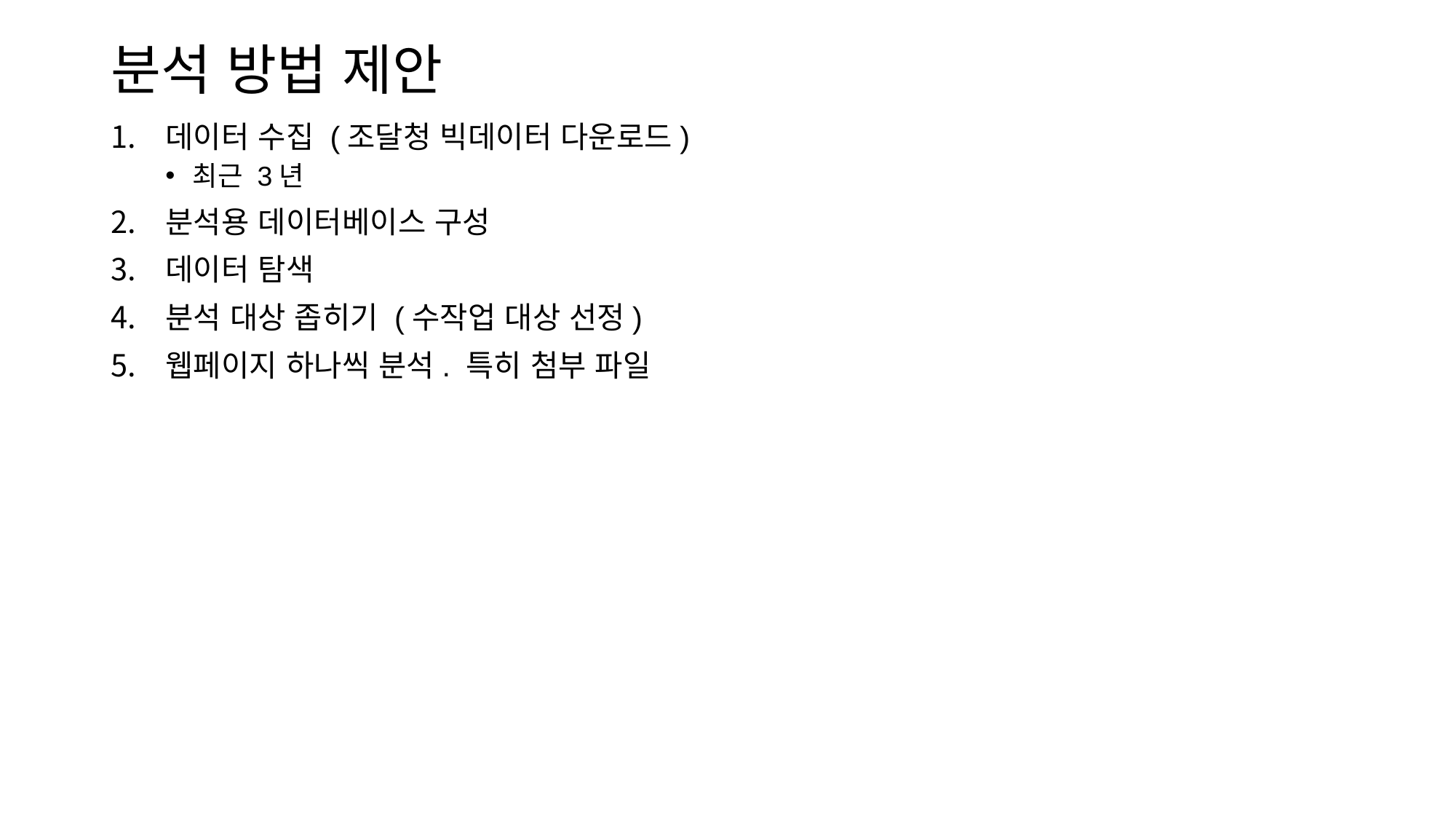

# 분석 방법 제안
데이터 수집 (조달청 빅데이터 다운로드)
최근 3년
분석용 데이터베이스 구성
데이터 탐색
분석 대상 좁히기 (수작업 대상 선정)
웹페이지 하나씩 분석. 특히 첨부 파일